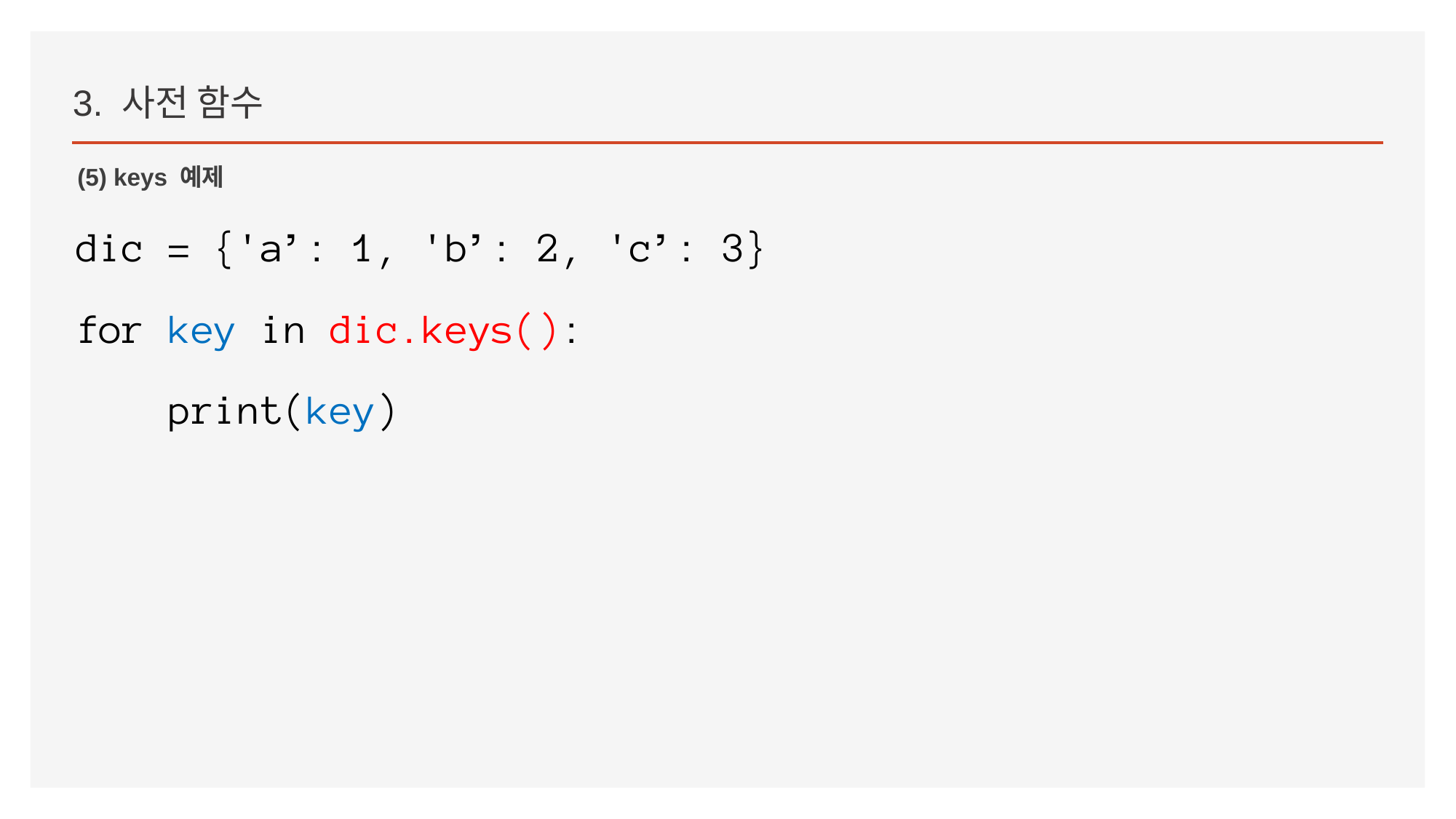

3. 사전 함수
(5) keys 예제
dic = {'a’: 1, 'b’: 2, 'c’: 3}
for key in dic.keys():
    print(key)